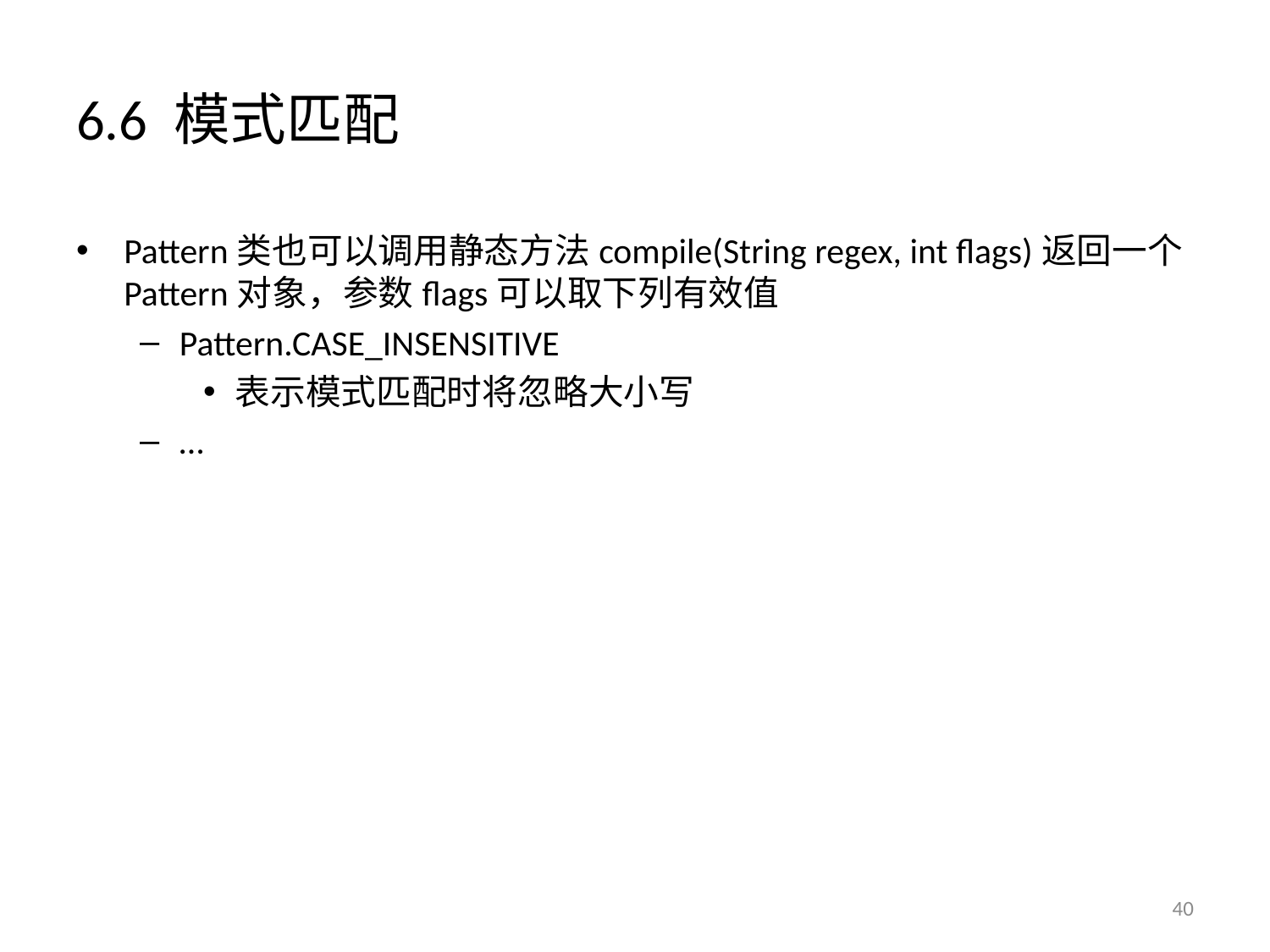

# 6.6 模式匹配
Pattern类也可以调用静态方法compile(String regex, int flags)返回一个Pattern对象，参数flags可以取下列有效值
Pattern.CASE_INSENSITIVE
表示模式匹配时将忽略大小写
…

40